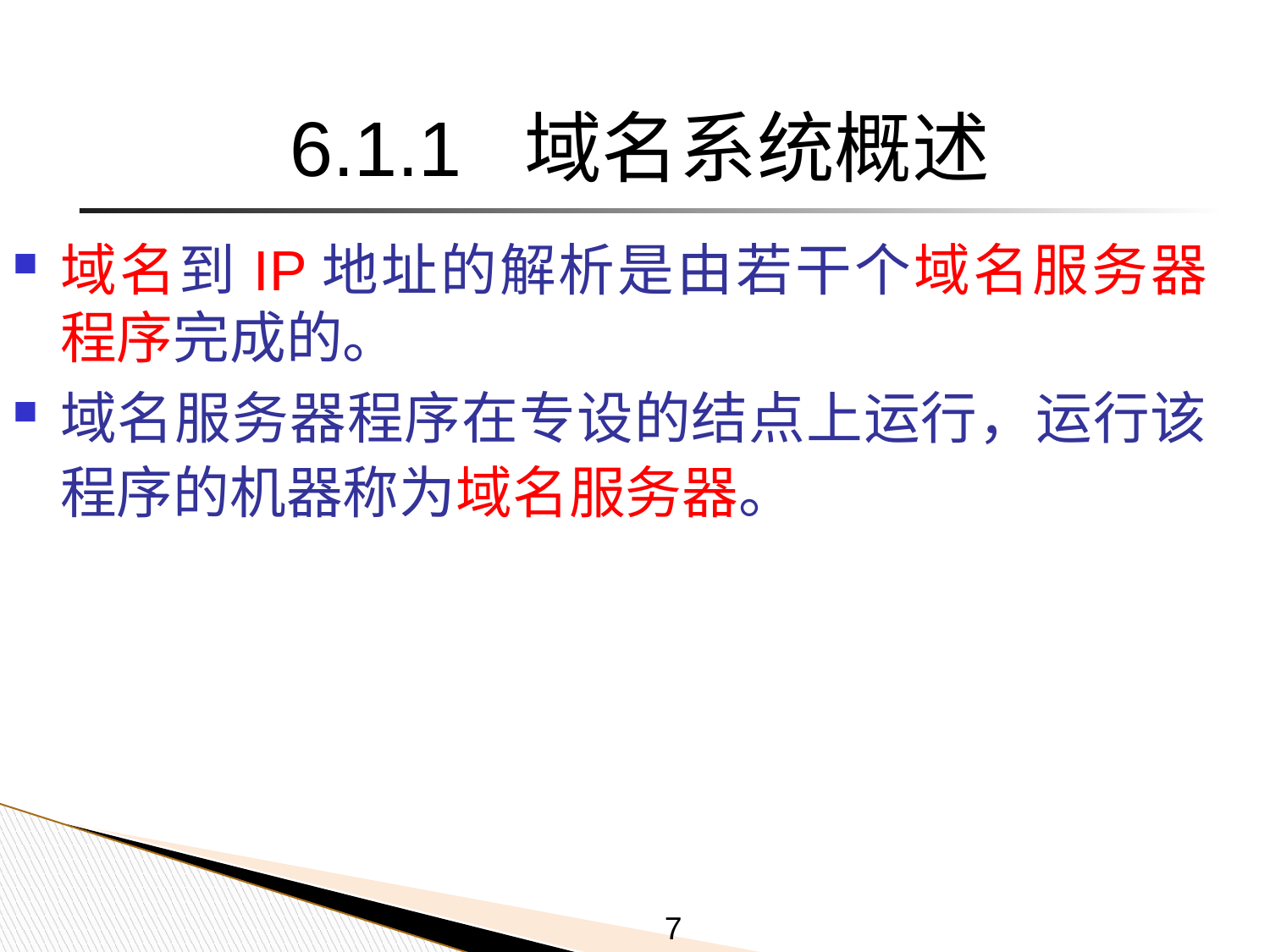

# 6.1.1  域名系统概述
域名到 IP 地址的解析是由若干个域名服务器程序完成的。
域名服务器程序在专设的结点上运行，运行该程序的机器称为域名服务器。
7